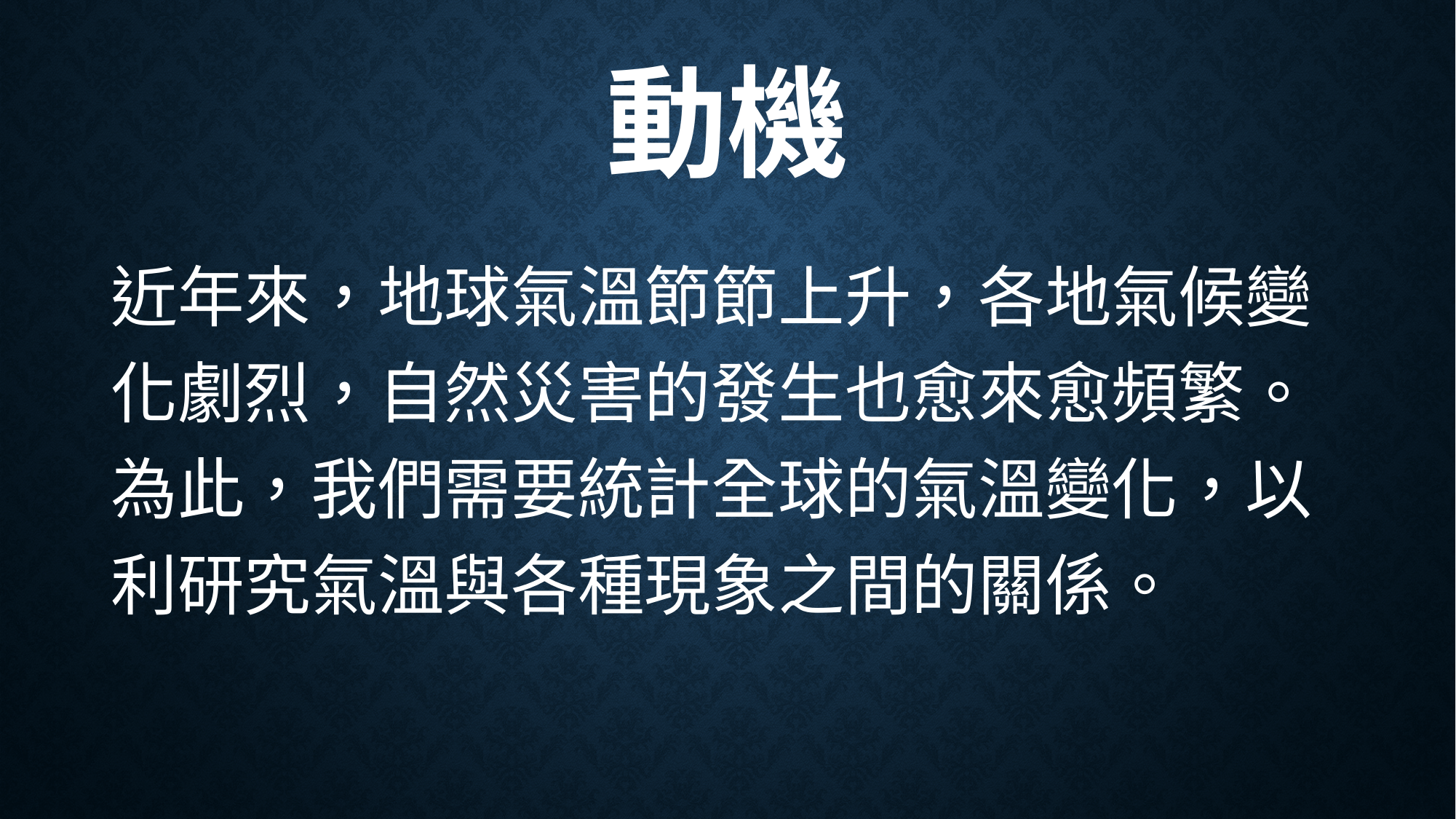

# 動機
近年來，地球氣溫節節上升，各地氣候變化劇烈，自然災害的發生也愈來愈頻繁。為此，我們需要統計全球的氣溫變化，以利研究氣溫與各種現象之間的關係。